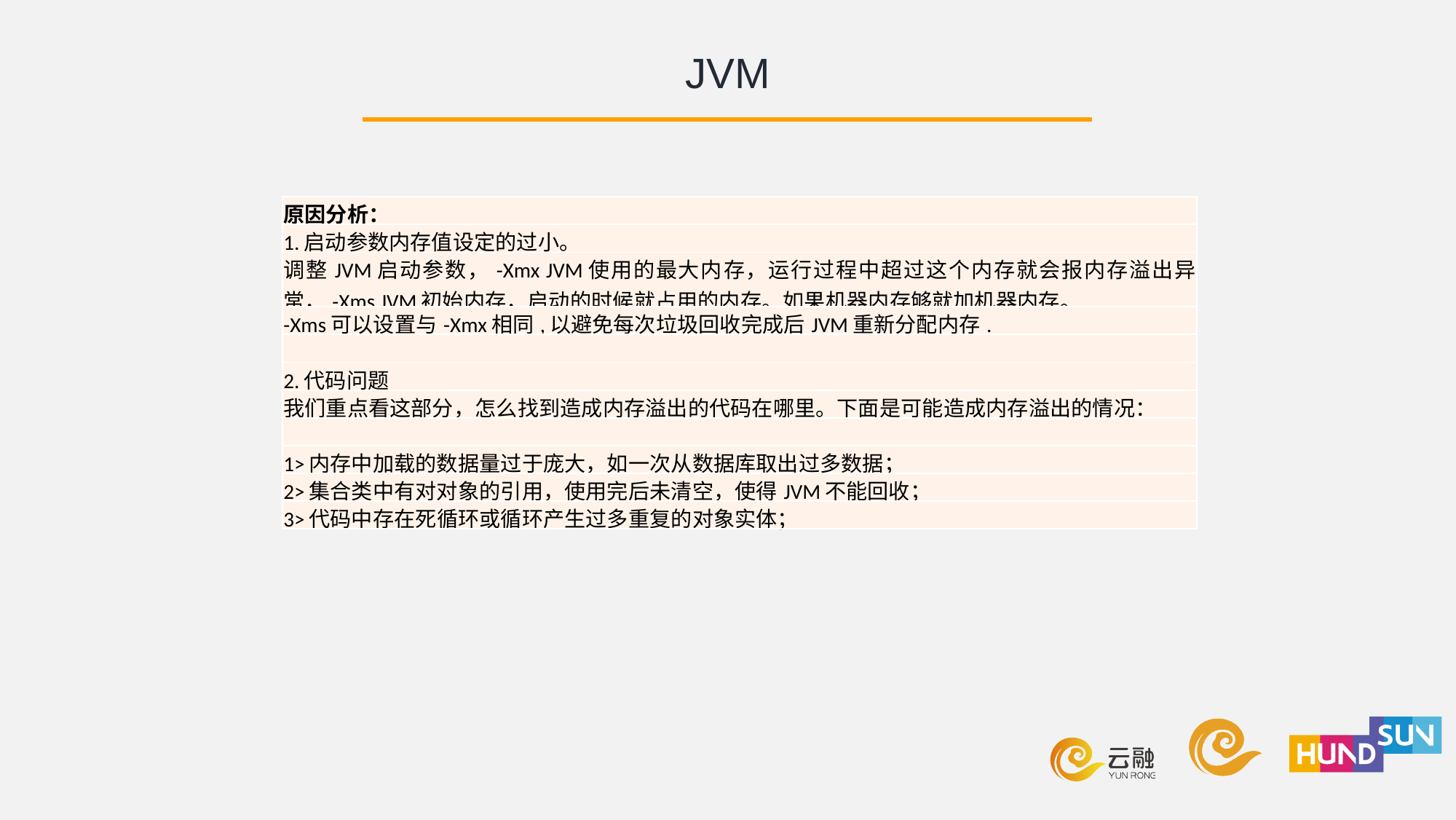

JVM
| 原因分析： |
| --- |
| 1.启动参数内存值设定的过小。 |
| 调整JVM启动参数，-Xmx JVM使用的最大内存，运行过程中超过这个内存就会报内存溢出异常，-Xms JVM初始内存，启动的时候就占用的内存。如果机器内存够就加机器内存。 |
| -Xms可以设置与-Xmx相同,以避免每次垃圾回收完成后JVM重新分配内存. |
|  |
| 2.代码问题 |
| 我们重点看这部分，怎么找到造成内存溢出的代码在哪里。下面是可能造成内存溢出的情况： |
|  |
| 1>内存中加载的数据量过于庞大，如一次从数据库取出过多数据； |
| 2>集合类中有对对象的引用，使用完后未清空，使得JVM不能回收； |
| 3>代码中存在死循环或循环产生过多重复的对象实体； |